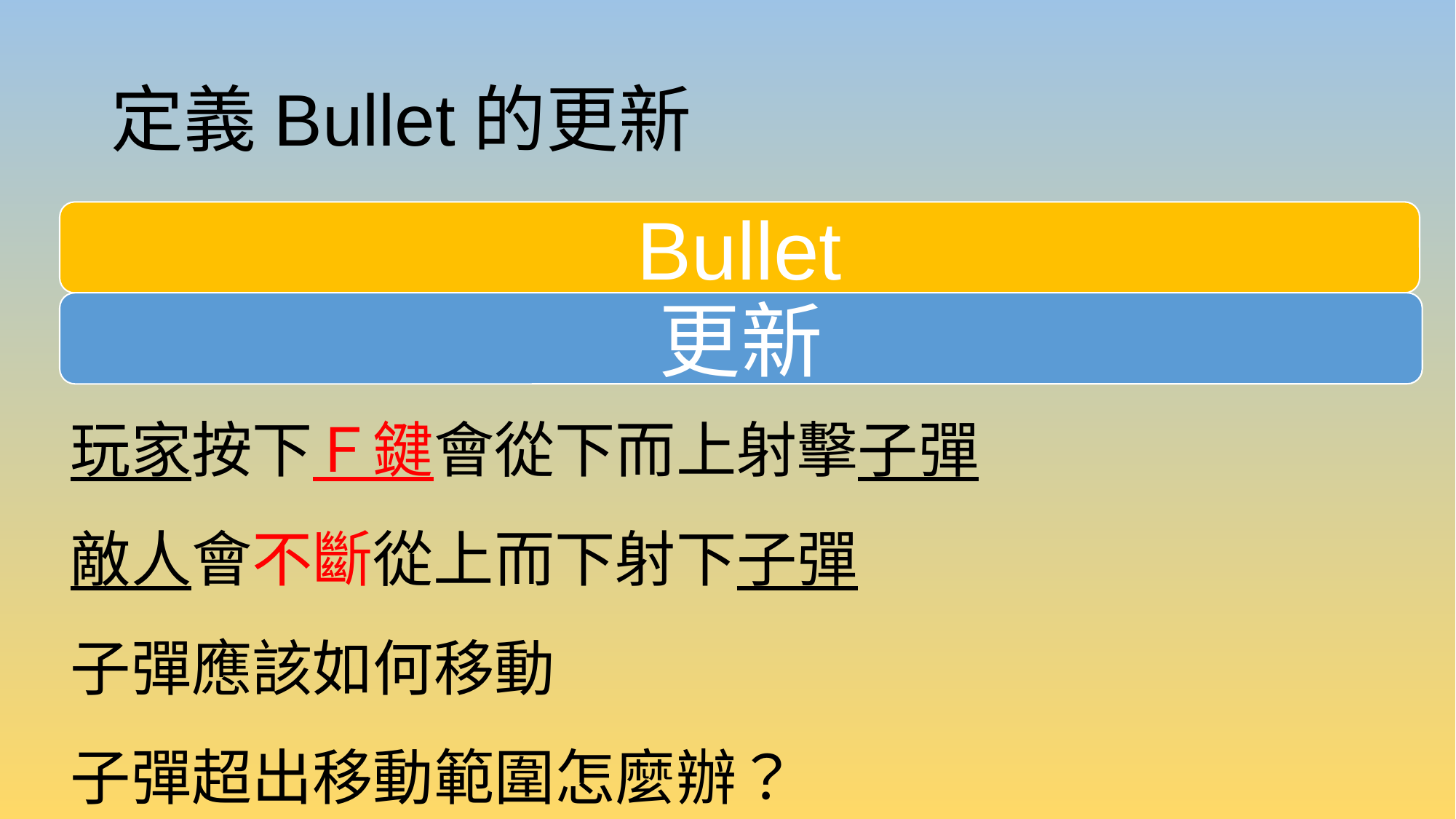

# 定義Bullet的更新
Bullet
更新
玩家按下Ｆ鍵會從下而上射擊子彈
敵人會不斷從上而下射下子彈
子彈應該如何移動
子彈超出移動範圍怎麼辦？